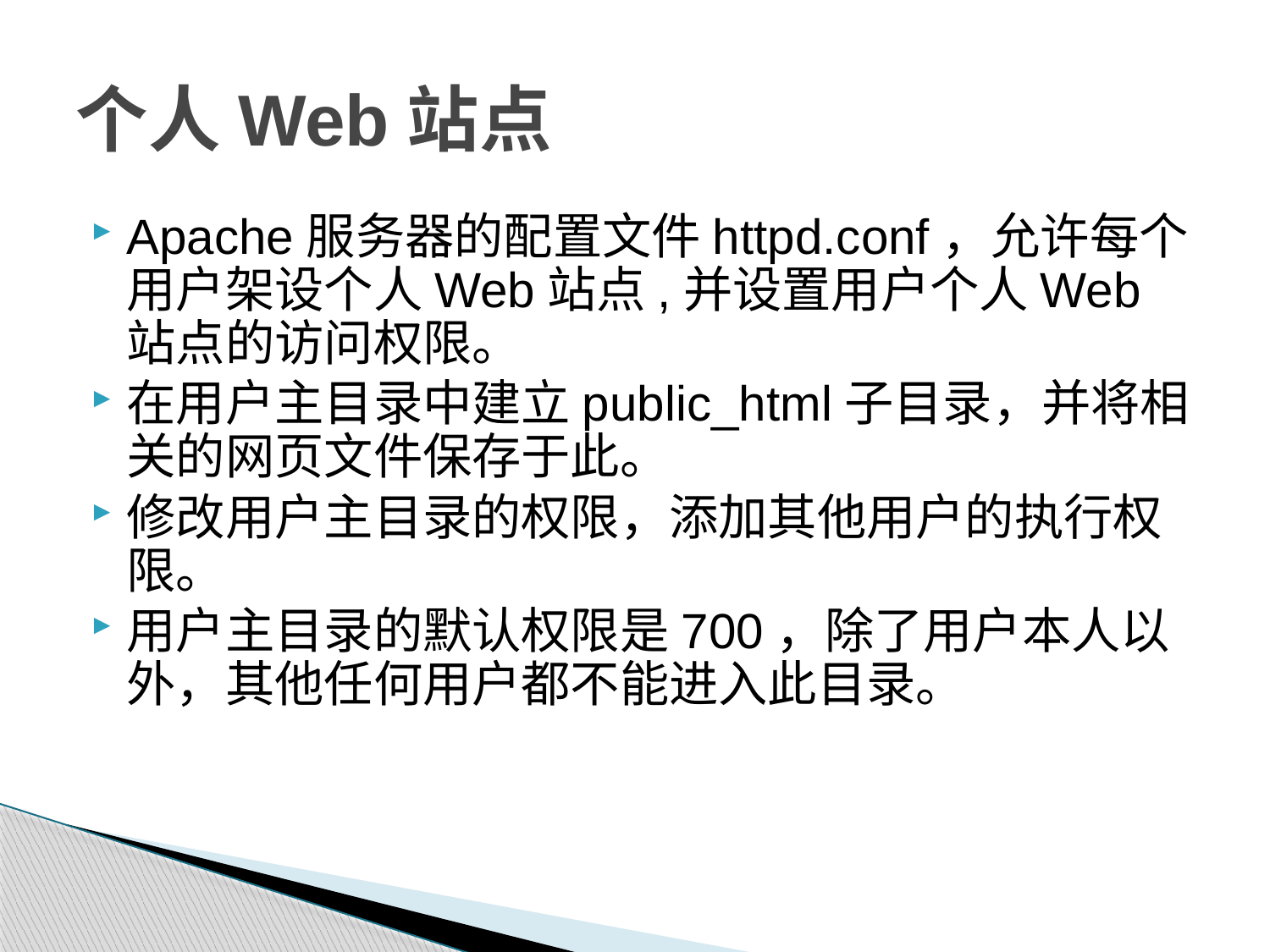

# 个人Web站点
Apache服务器的配置文件httpd.conf，允许每个用户架设个人Web站点,并设置用户个人Web站点的访问权限。
在用户主目录中建立public_html子目录，并将相关的网页文件保存于此。
修改用户主目录的权限，添加其他用户的执行权限。
用户主目录的默认权限是700，除了用户本人以外，其他任何用户都不能进入此目录。